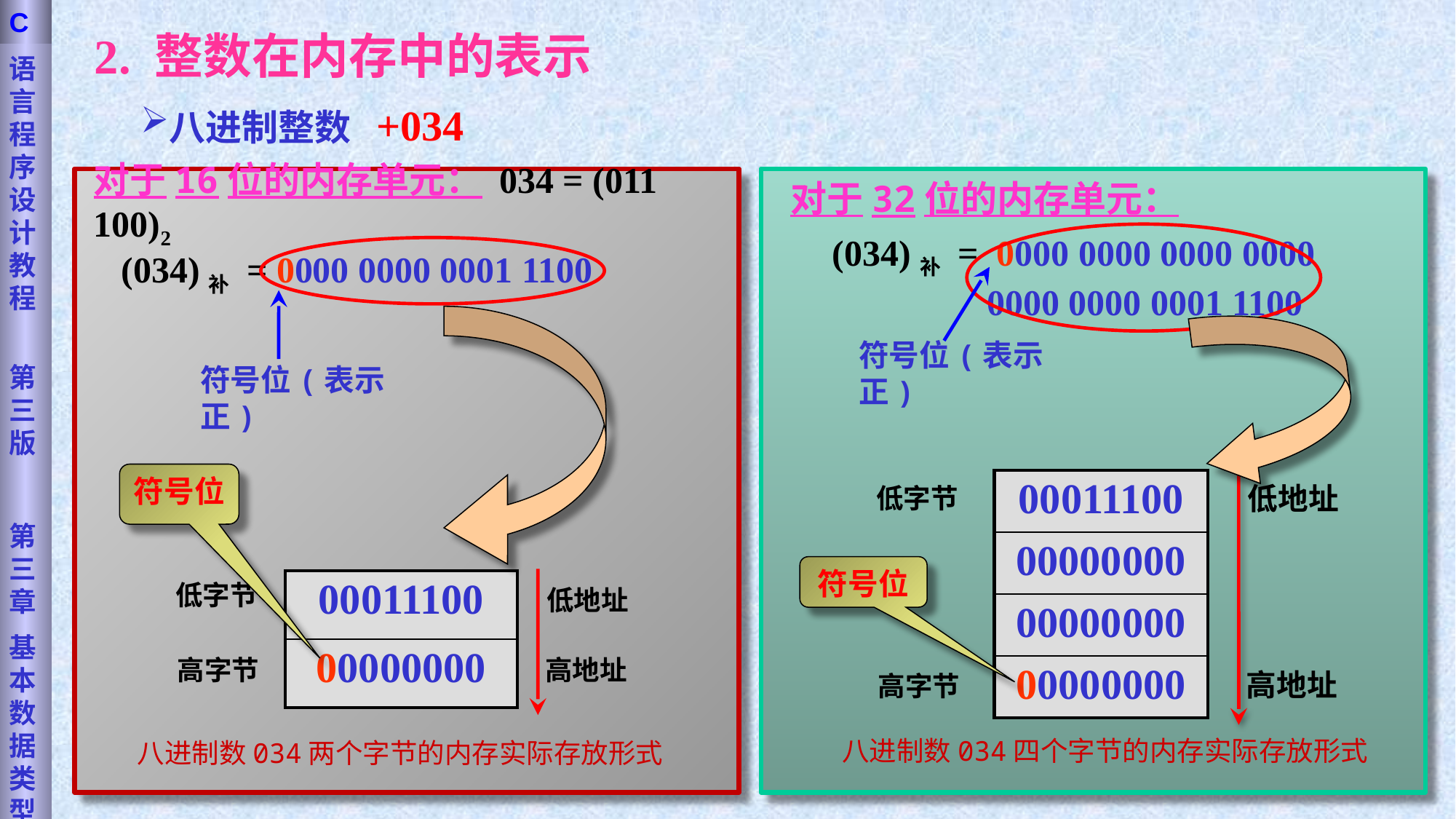

语言程序设计教程
第三版

第三章
基本数据类型
C
2. 整数在内存中的表示
八进制整数  +034

对于16位的内存单元： 034 = (011 100)2

对于32位的内存单元：

 (034)补 =  0000 0000 0000 0000
                  0000 0000 0001 1100

(034)补 = 0000 0000 0001 1100

符号位(表示正)

符号位(表示正)

符号位

| 00011100 |
| --- |
| 00000000 |
| 00000000 |
| 00000000 |
低地址
高地址
低字节
高字节
符号位

| 00011100 |
| --- |
| 00000000 |
低字节
高字节
低地址
高地址
八进制数034四个字节的内存实际存放形式
八进制数034两个字节的内存实际存放形式
14